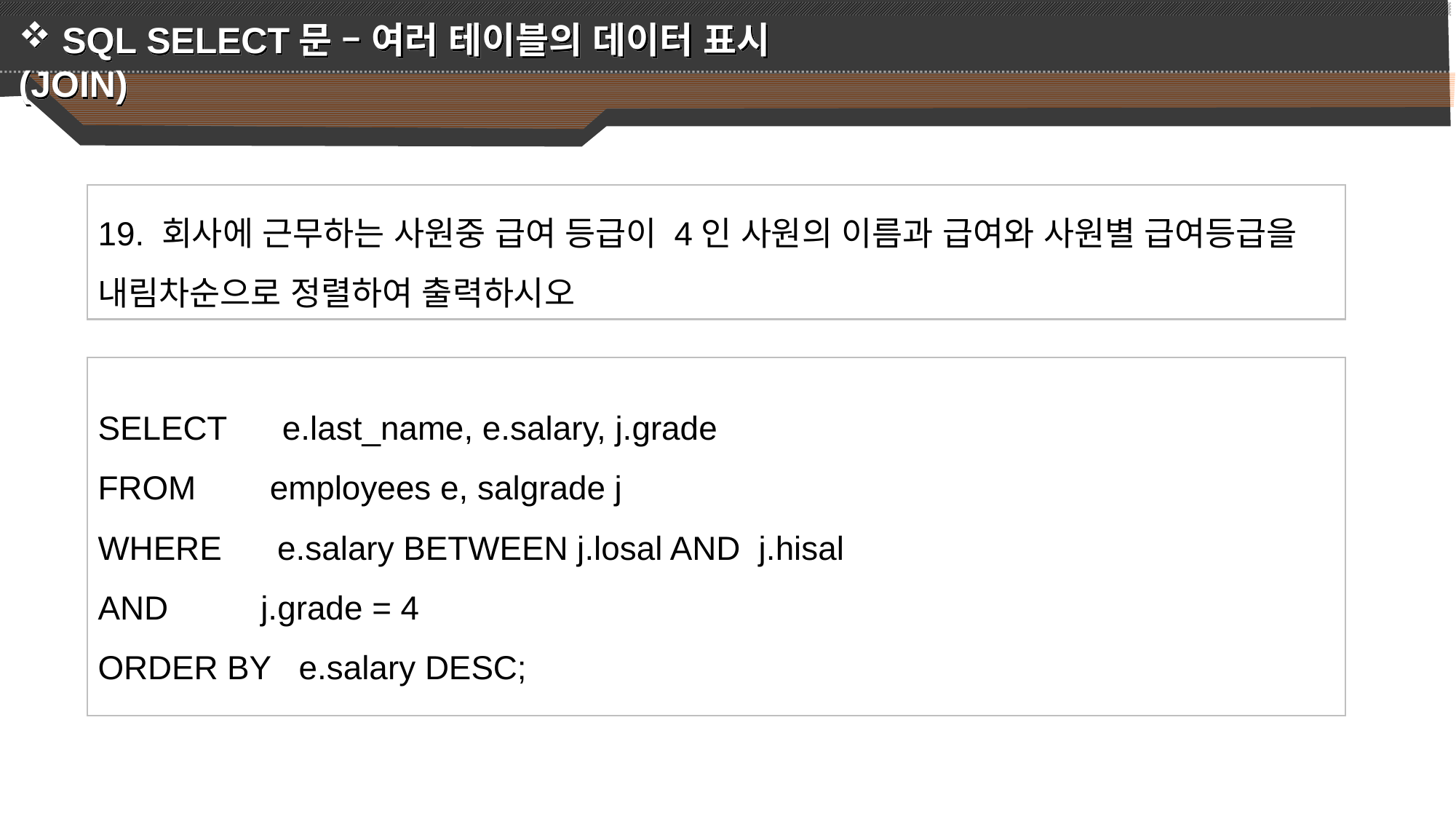

SQL SELECT문 – 여러 테이블의 데이터 표시(JOIN)

19. 회사에 근무하는 사원중 급여 등급이 4인 사원의 이름과 급여와 사원별 급여등급을 내림차순으로 정렬하여 출력하시오
SELECT      e.last_name, e.salary, j.grade
FROM        employees e, salgrade j
WHERE      e.salary BETWEEN j.losal AND  j.hisal
AND          j.grade = 4
ORDER BY   e.salary DESC;